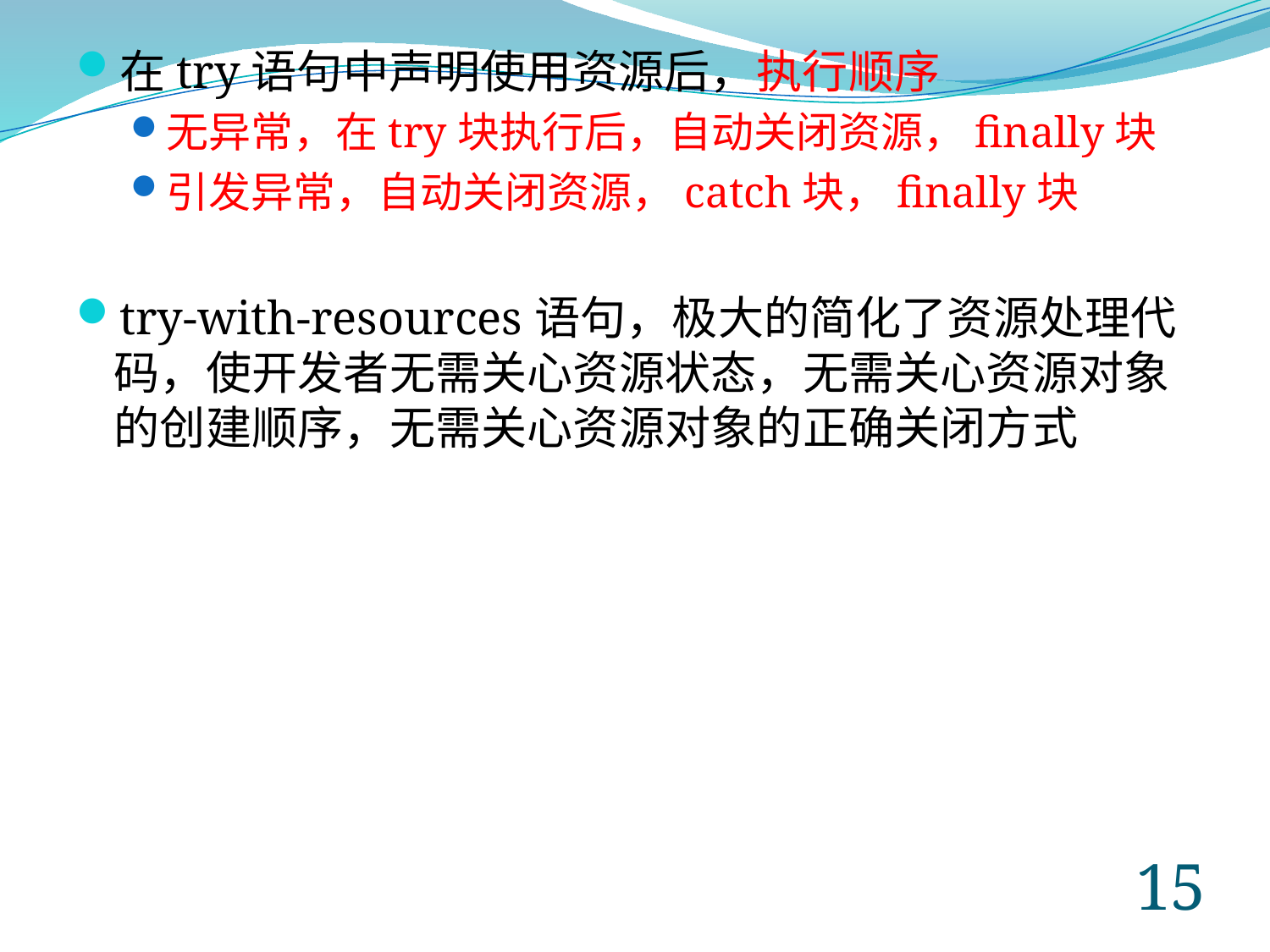

在try语句中声明使用资源后，执行顺序
无异常，在try块执行后，自动关闭资源，finally块
引发异常，自动关闭资源，catch块，finally块

try-with-resources语句，极大的简化了资源处理代码，使开发者无需关心资源状态，无需关心资源对象的创建顺序，无需关心资源对象的正确关闭方式

15